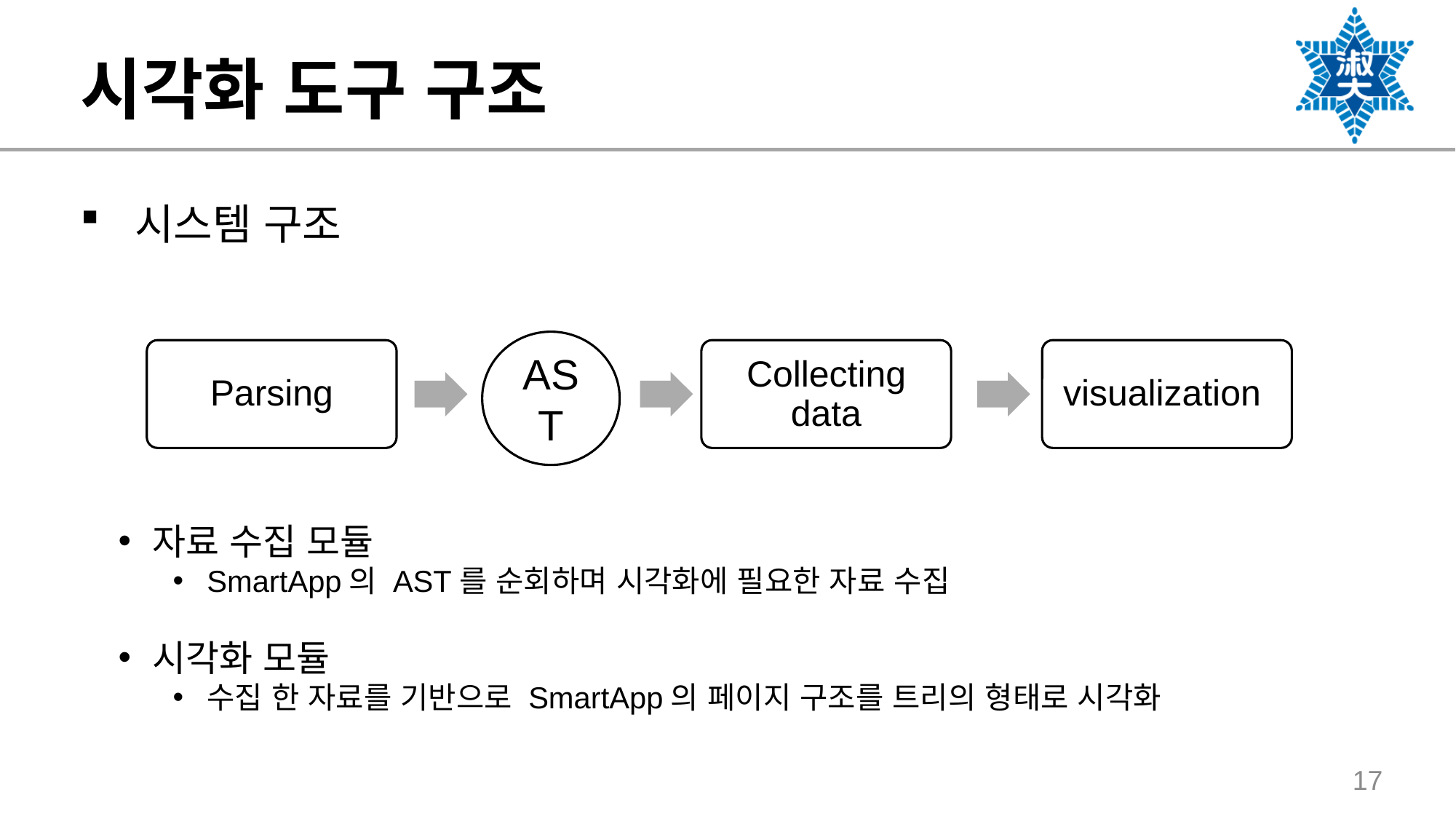

# 시각화 도구 구조
시스템 구조
AST

Parsing

Collecting data

visualization

자료 수집 모듈
SmartApp의 AST를 순회하며 시각화에 필요한 자료 수집

시각화 모듈
수집 한 자료를 기반으로 SmartApp의 페이지 구조를 트리의 형태로 시각화
17